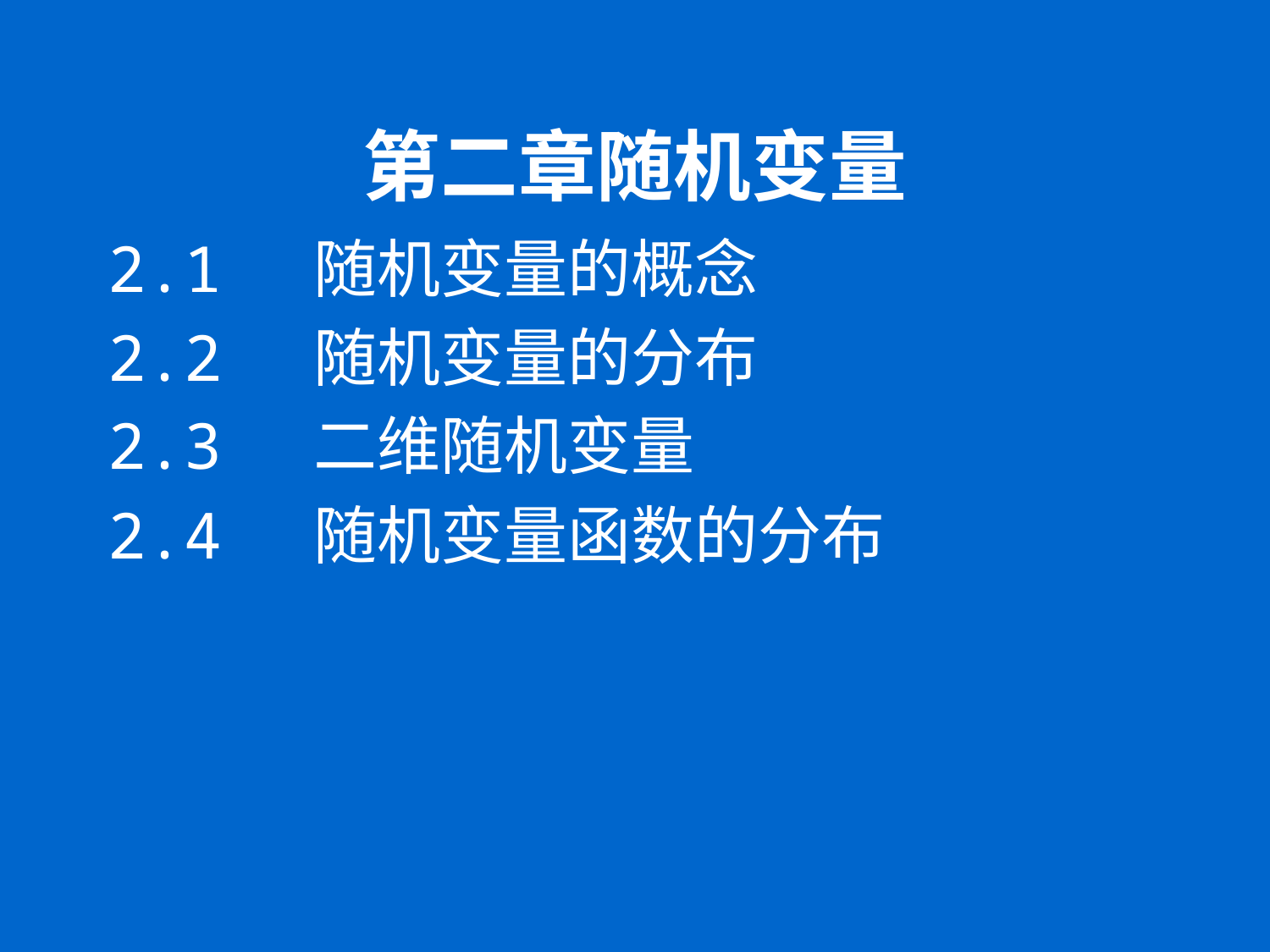

# 第二章随机变量
2.1  随机变量的概念
2.2  随机变量的分布
2.3  二维随机变量
2.4  随机变量函数的分布